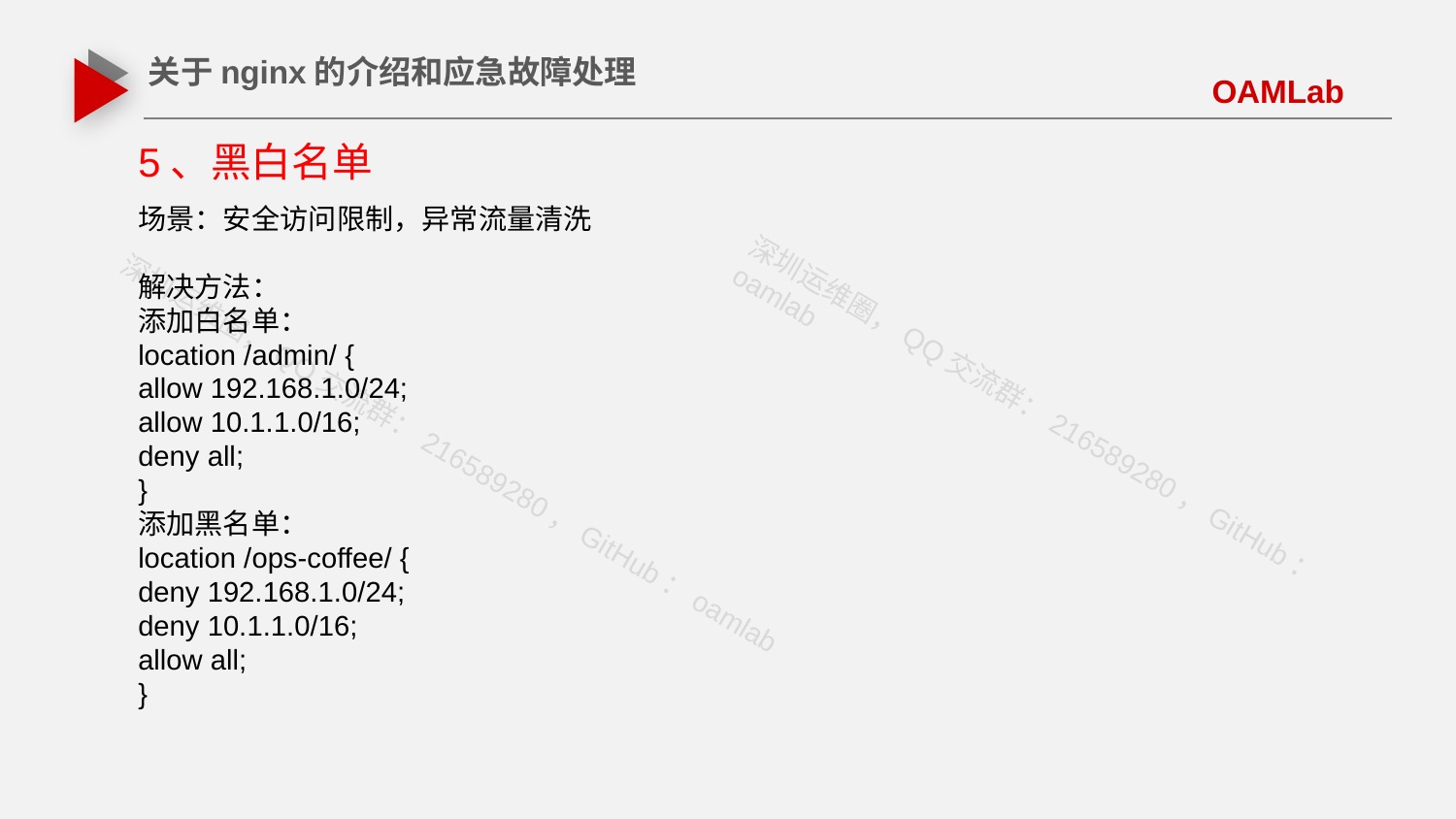

关于nginx的介绍和应急故障处理
5、黑白名单
场景：安全访问限制，异常流量清洗

解决方法：
添加白名单：
location /admin/ {
allow 192.168.1.0/24;
allow 10.1.1.0/16;
deny all;
}
添加黑名单：
location /ops-coffee/ {
deny 192.168.1.0/24;
deny 10.1.1.0/16;
allow all;
}